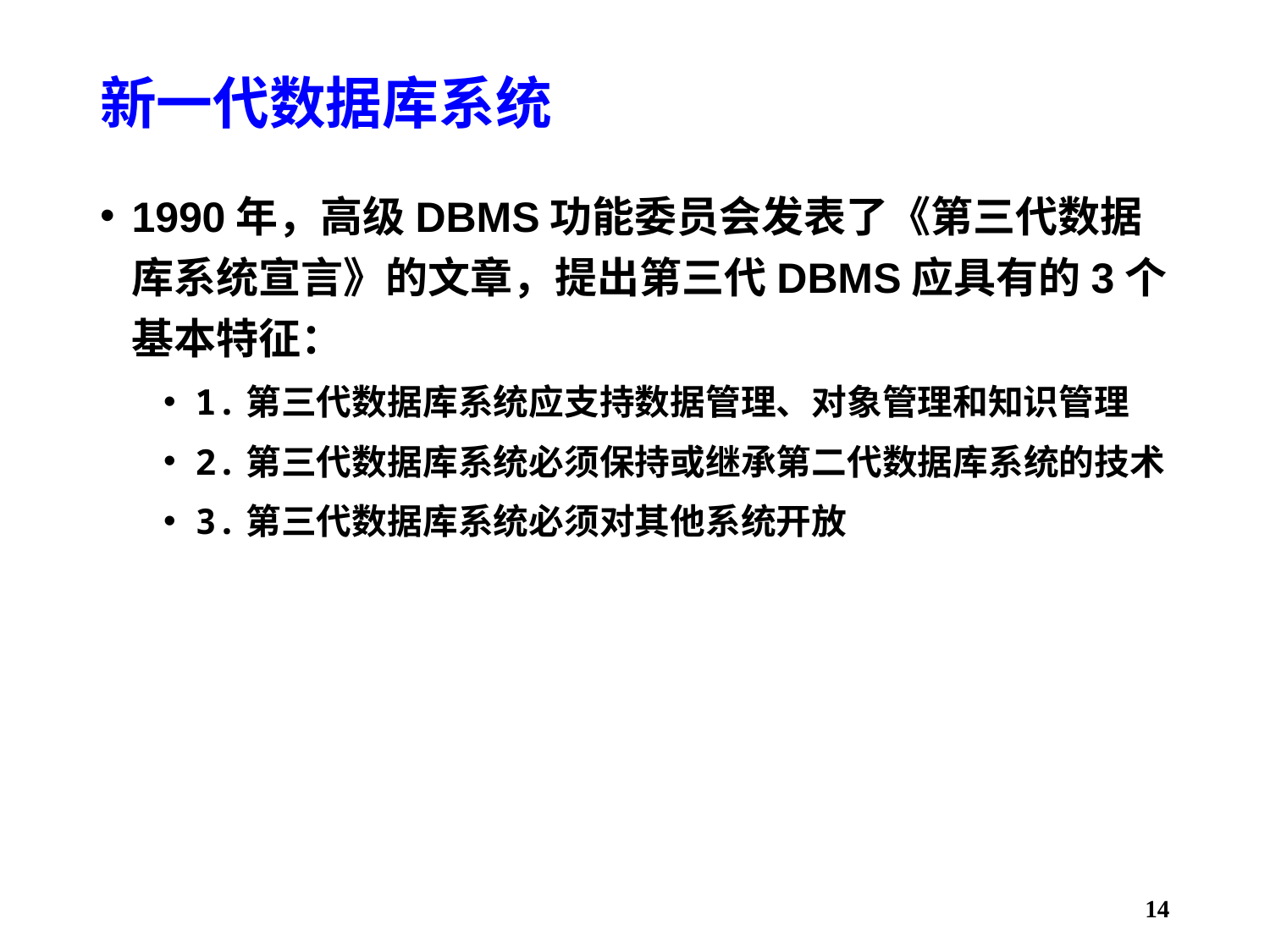

# 新一代数据库系统
1990年，高级DBMS功能委员会发表了《第三代数据库系统宣言》的文章，提出第三代DBMS应具有的3个基本特征：
1.第三代数据库系统应支持数据管理、对象管理和知识管理
2.第三代数据库系统必须保持或继承第二代数据库系统的技术
3.第三代数据库系统必须对其他系统开放

14